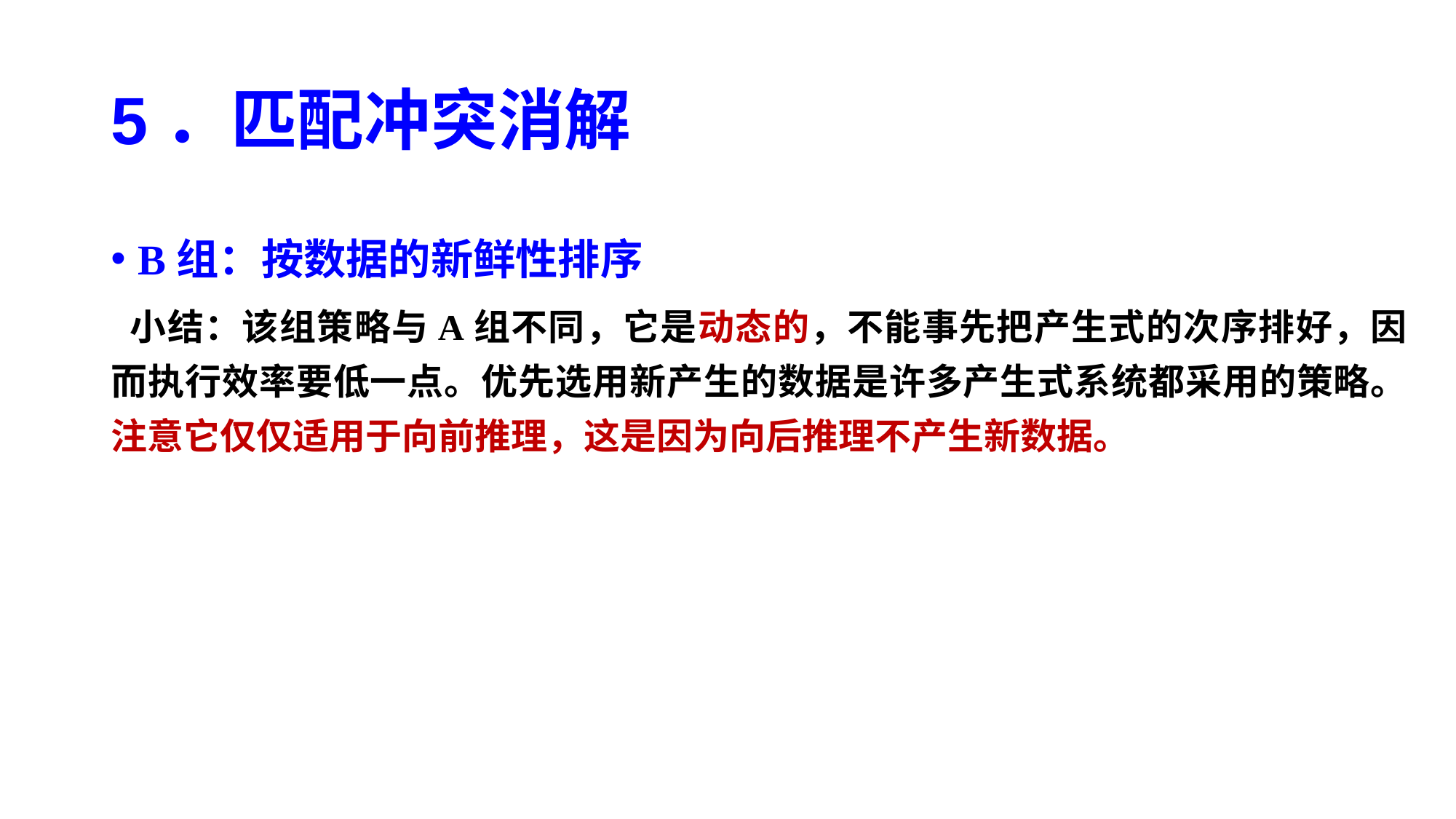

# 5．匹配冲突消解
B组：按数据的新鲜性排序
 小结：该组策略与A组不同，它是动态的，不能事先把产生式的次序排好，因而执行效率要低一点。优先选用新产生的数据是许多产生式系统都采用的策略。注意它仅仅适用于向前推理，这是因为向后推理不产生新数据。